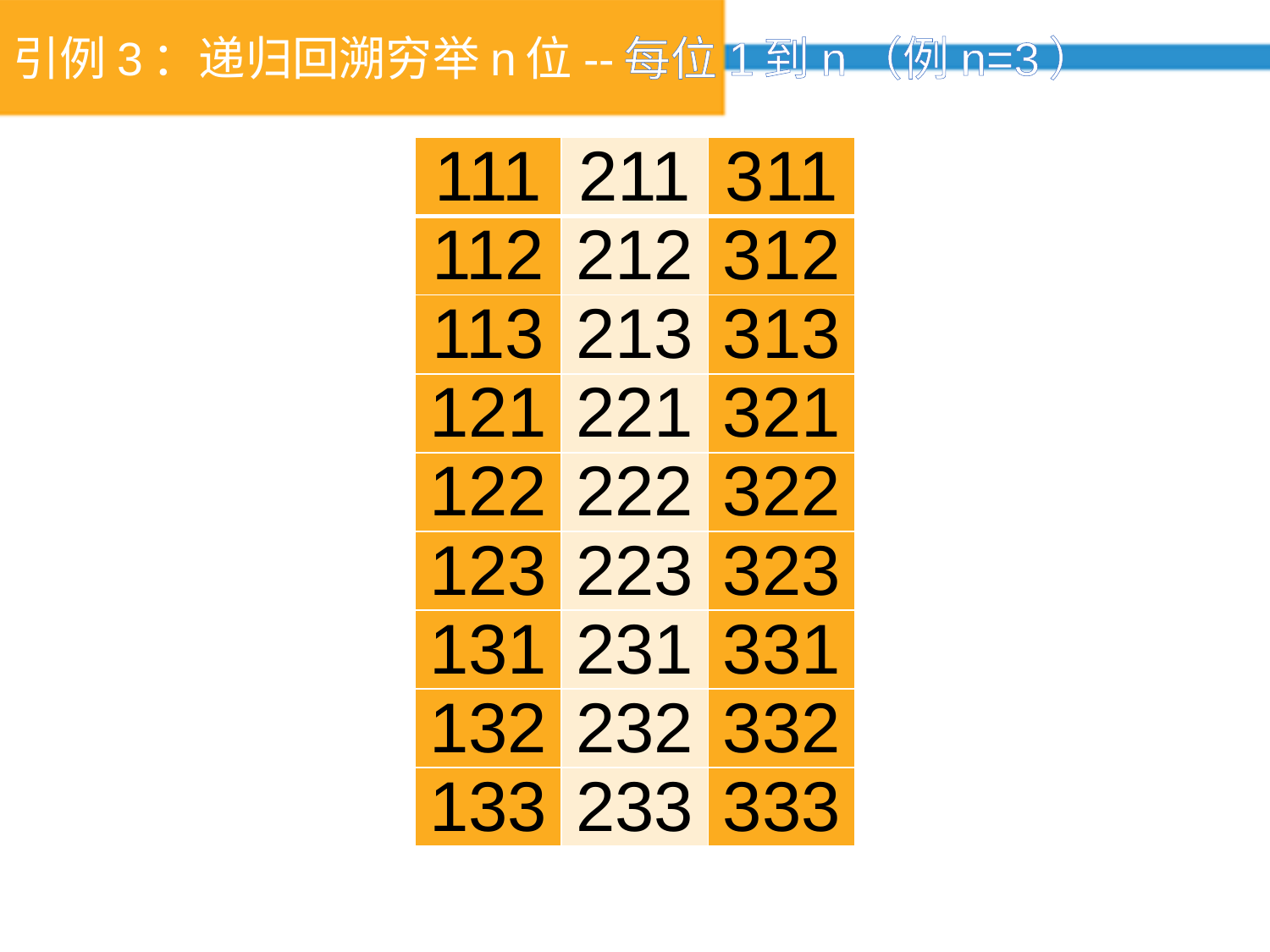

# 引例3：递归回溯穷举n位--每位1到n（例n=3）
| 111 | 211 | 311 |
| --- | --- | --- |
| 112 | 212 | 312 |
| 113 | 213 | 313 |
| 121 | 221 | 321 |
| 122 | 222 | 322 |
| 123 | 223 | 323 |
| 131 | 231 | 331 |
| 132 | 232 | 332 |
| 133 | 233 | 333 |